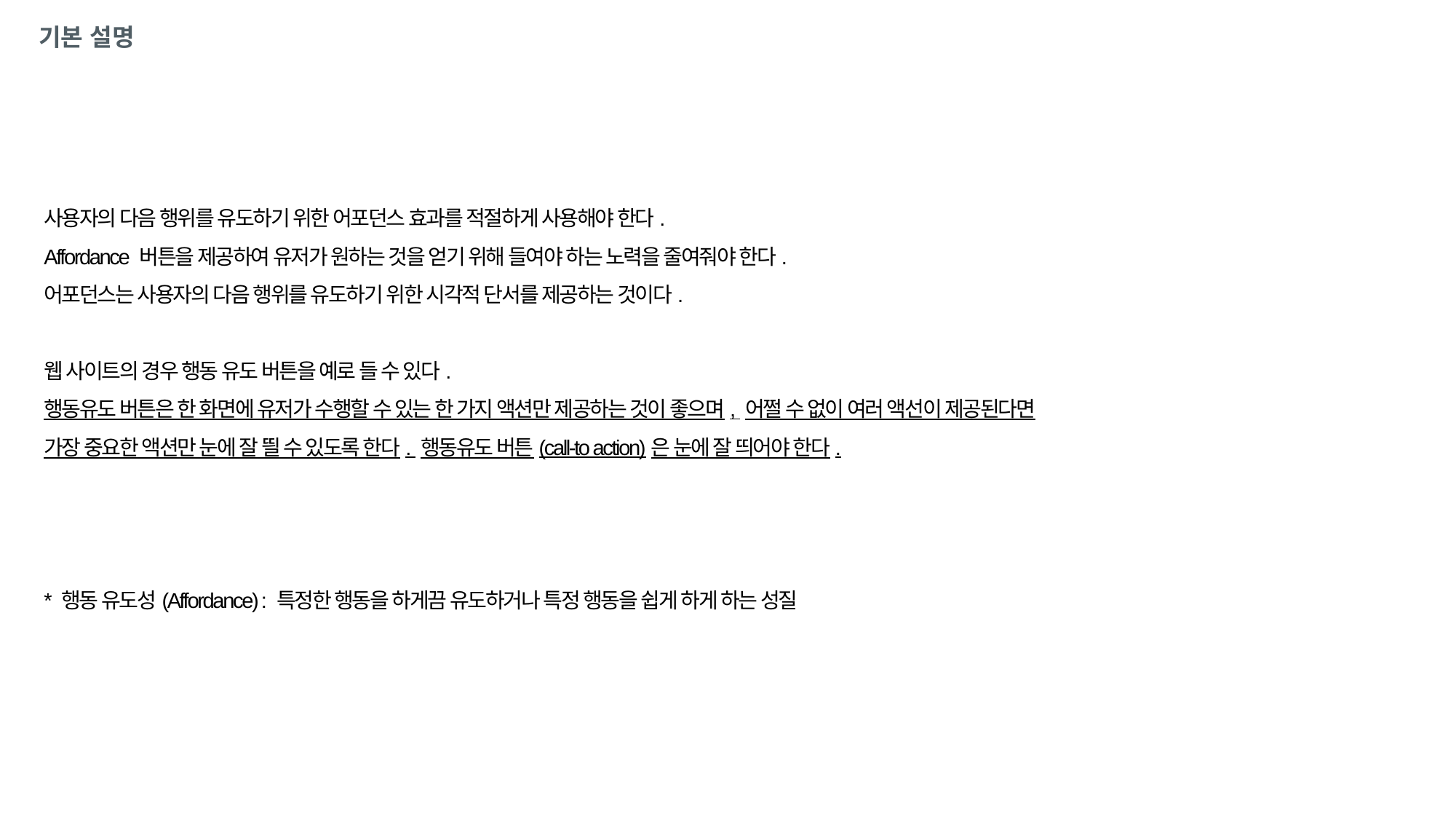

# 기본 설명
사용자의 다음 행위를 유도하기 위한 어포던스 효과를 적절하게 사용해야 한다.
Affordance 버튼을 제공하여 유저가 원하는 것을 얻기 위해 들여야 하는 노력을 줄여줘야 한다.
어포던스는 사용자의 다음 행위를 유도하기 위한 시각적 단서를 제공하는 것이다.

웹 사이트의 경우 행동 유도 버튼을 예로 들 수 있다.
행동유도 버튼은 한 화면에 유저가 수행할 수 있는 한 가지 액션만 제공하는 것이 좋으며, 어쩔 수 없이 여러 액선이 제공된다면
가장 중요한 액션만 눈에 잘 띌 수 있도록 한다. 행동유도 버튼(call-to action)은 눈에 잘 띄어야 한다.

* 행동 유도성(Affordance) : 특정한 행동을 하게끔 유도하거나 특정 행동을 쉽게 하게 하는 성질